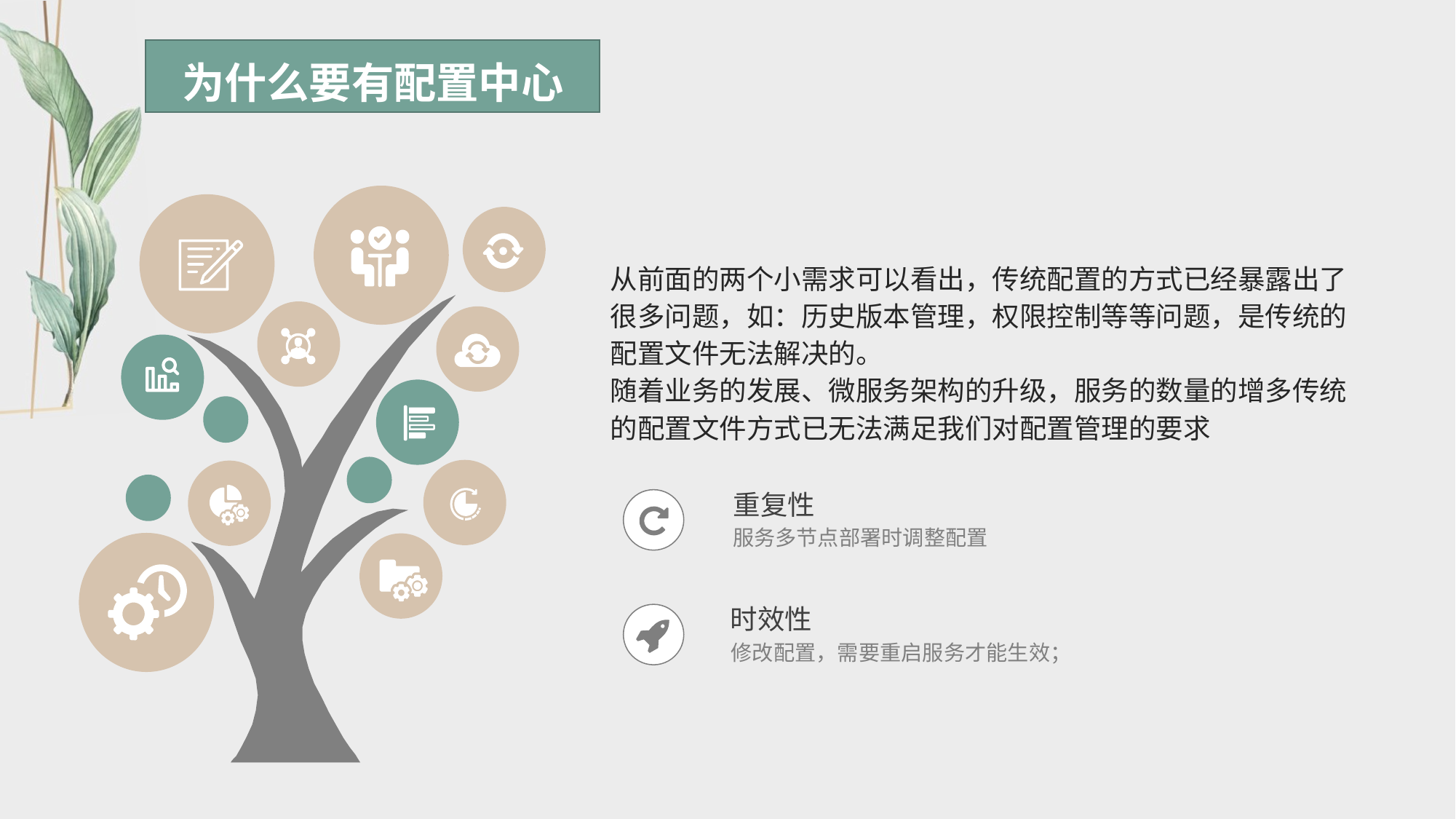

为什么要有配置中心

从前面的两个小需求可以看出，传统配置的方式已经暴露出了很多问题，如：历史版本管理，权限控制等等问题，是传统的配置文件无法解决的。
随着业务的发展、微服务架构的升级，服务的数量的增多传统的配置文件方式已无法满足我们对配置管理的要求
重复性
服务多节点部署时调整配置

时效性
修改配置，需要重启服务才能生效；